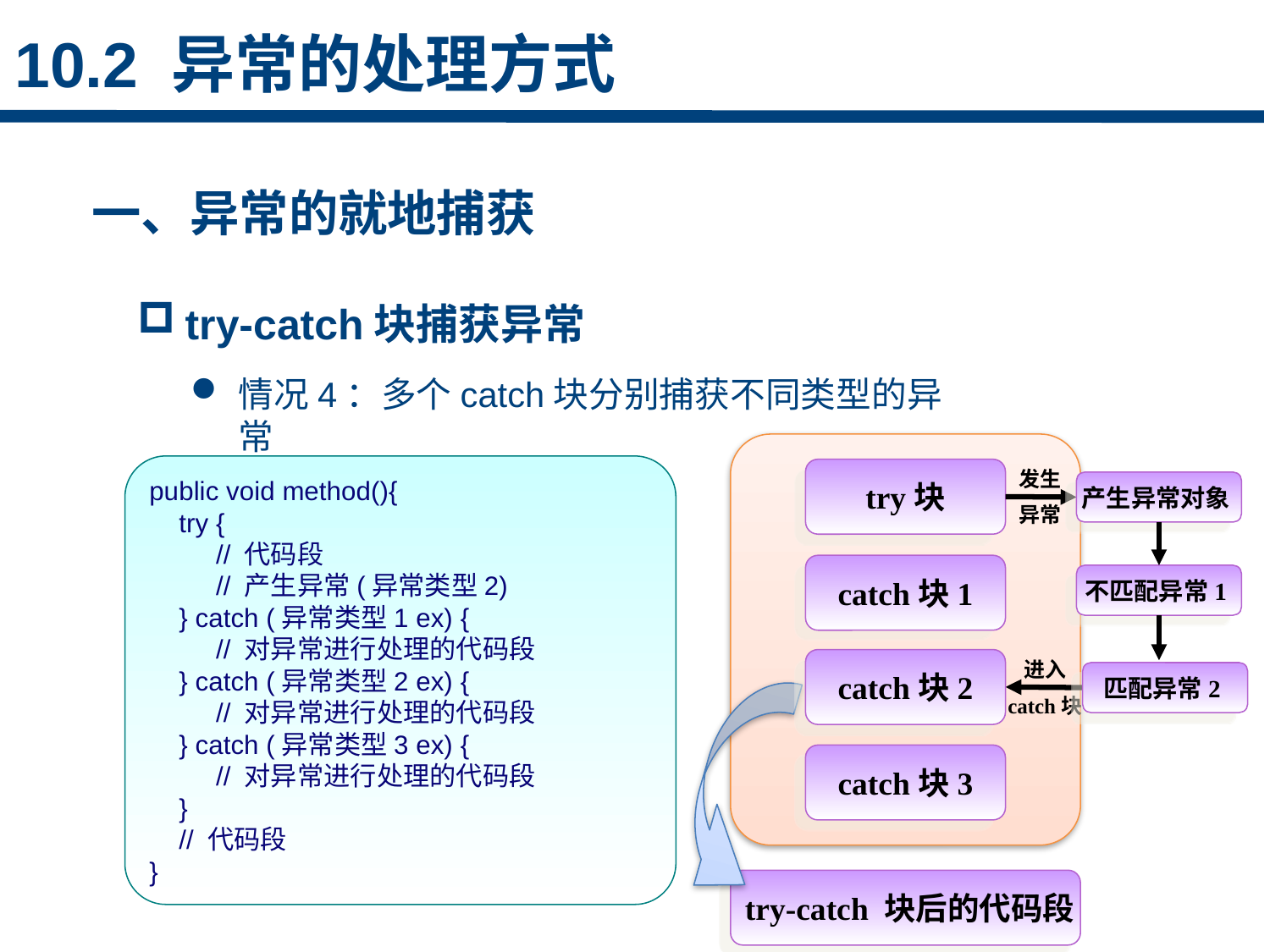

10.2 异常的处理方式
一、异常的就地捕获
try-catch块捕获异常
点击添加文本
情况4：多个catch块分别捕获不同类型的异常
点击添加文本

public void method(){
    try {
         // 代码段
         // 产生异常(异常类型2)
    } catch (异常类型1 ex) {
         // 对异常进行处理的代码段
    } catch (异常类型2 ex) {
         // 对异常进行处理的代码段
    } catch (异常类型3 ex) {
         // 对异常进行处理的代码段
    }
    // 代码段
}
try块
发生
异常
产生异常对象
catch块1
不匹配异常1
点击添加文本
catch块2
进入
catch块
匹配异常2

catch块3
点击添加文本
 try-catch 块后的代码段